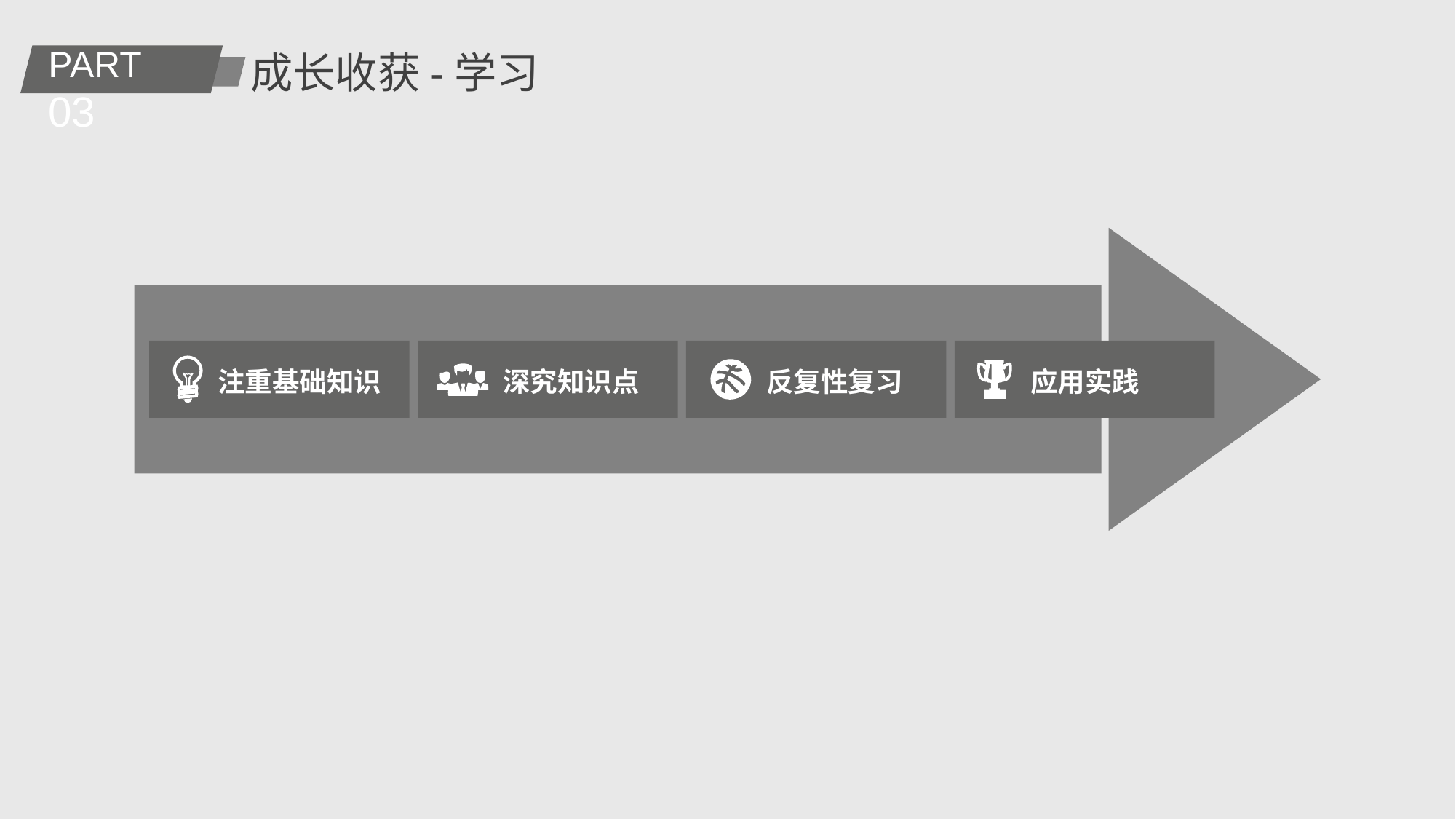

PART 03
成长收获-学习

注重基础知识

深究知识点

反复性复习

应用实践